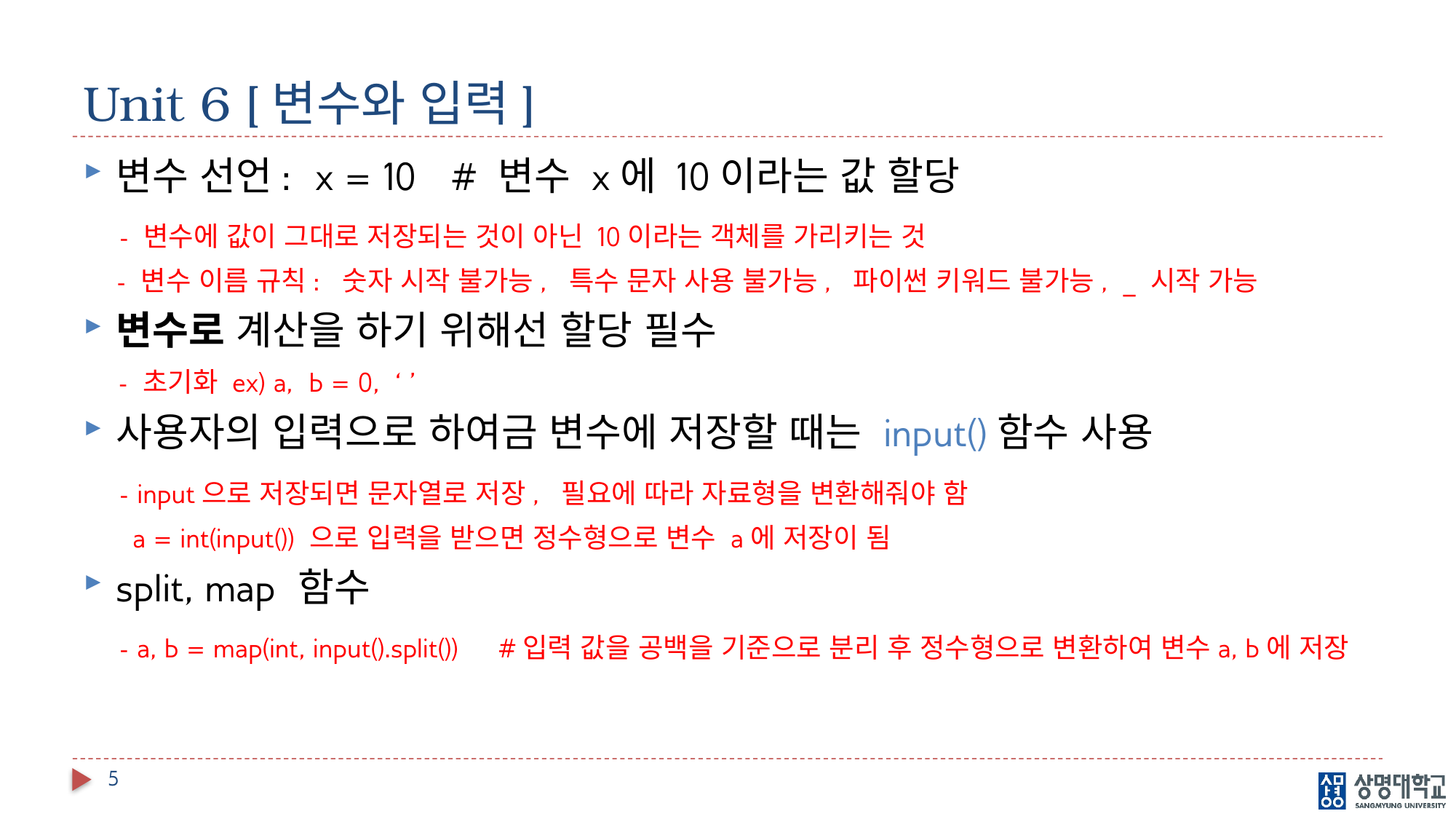

# Unit 6 [변수와 입력]

변수 선언:  x = 10   # 변수 x에 10이라는 값 할당
   - 변수에 값이 그대로 저장되는 것이 아닌 10이라는 객체를 가리키는 것
    - 변수 이름 규칙:  숫자 시작 불가능,  특수 문자 사용 불가능,  파이썬 키워드 불가능,  _ 시작 가능
변수로 계산을 하기 위해선 할당 필수
    - 초기화 ex) a,  b = 0,  ‘ ’
사용자의 입력으로 하여금 변수에 저장할 때는 input()함수 사용
   - input으로 저장되면 문자열로 저장,  필요에 따라 자료형을 변환해줘야 함
      a = int(input()) 으로 입력을 받으면 정수형으로 변수 a에 저장이 됨
split, map 함수
   - a, b = map(int, input().split())     #입력 값을 공백을 기준으로 분리 후 정수형으로 변환하여 변수a, b에 저장
5